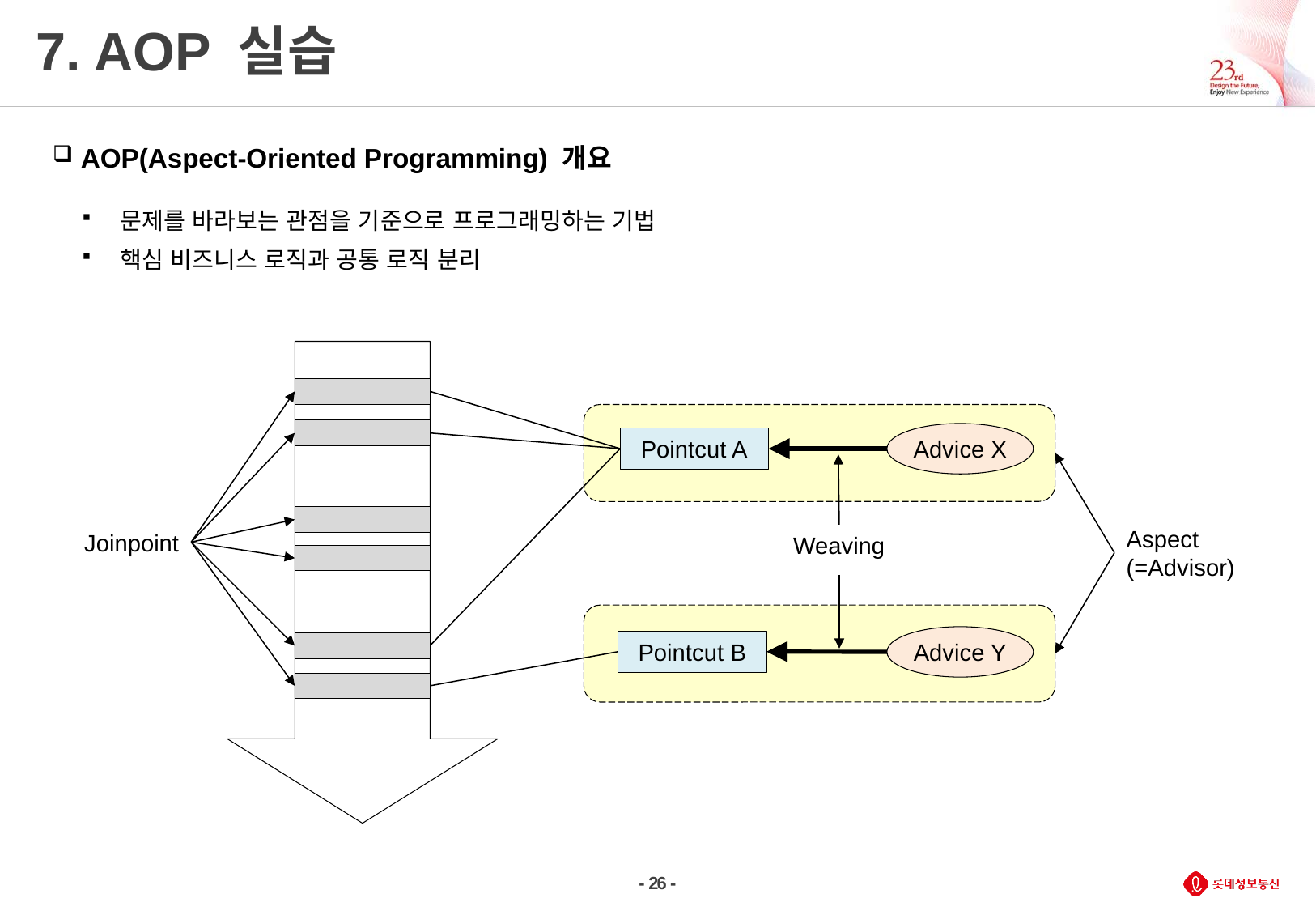

# 7. AOP 실습
 AOP(Aspect-Oriented Programming) 개요
문제를 바라보는 관점을 기준으로 프로그래밍하는 기법
핵심 비즈니스 로직과 공통 로직 분리

Advice X
Pointcut A
Aspect
(=Advisor)
Joinpoint
Weaving

Advice Y
Pointcut B
- 26 -